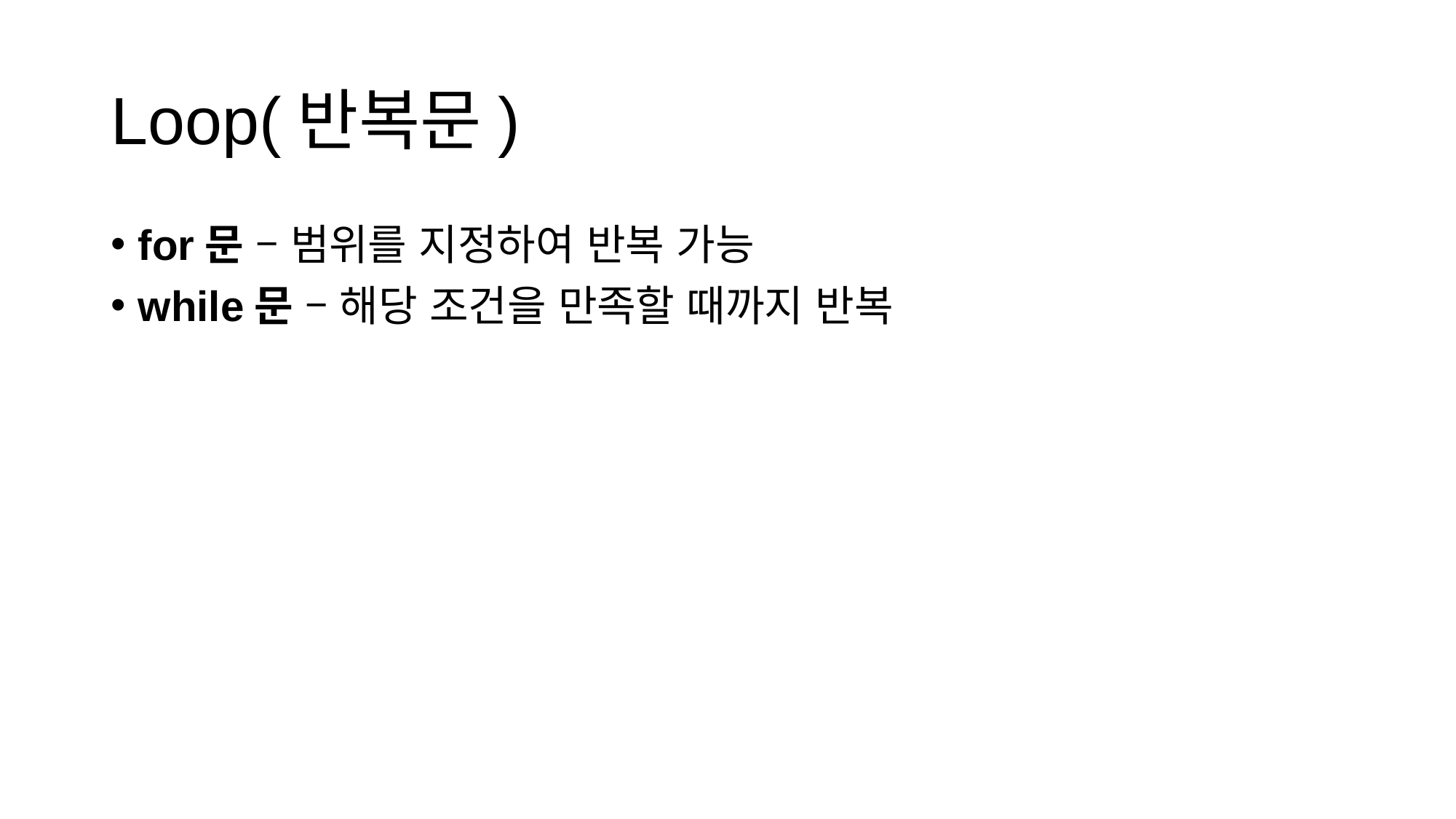

# Loop(반복문)
for문 – 범위를 지정하여 반복 가능
while문 – 해당 조건을 만족할 때까지 반복